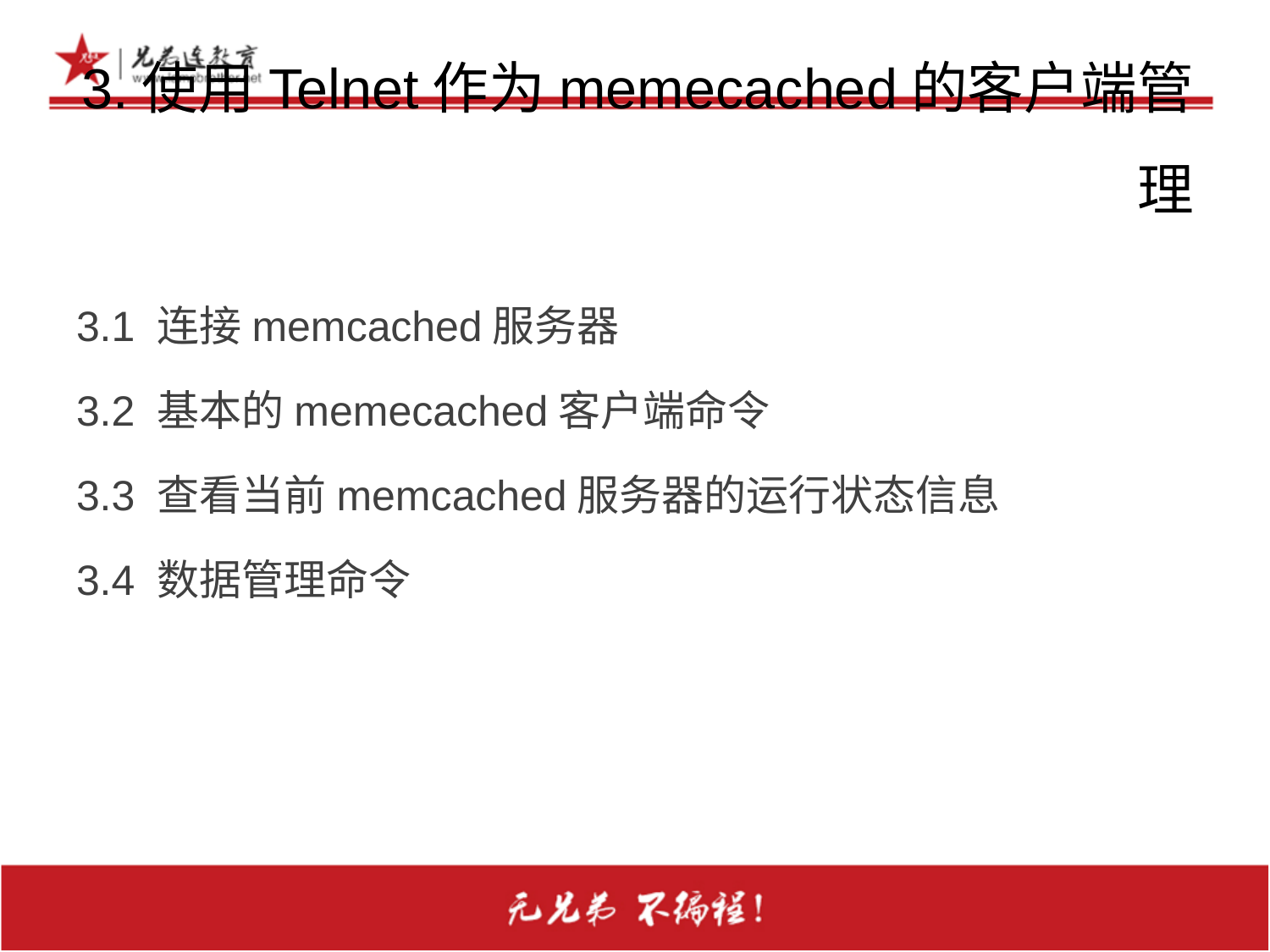

# 3.使用Telnet作为memecached的客户端管理
3.1 连接memcached服务器
3.2 基本的memecached客户端命令
3.3 查看当前memcached服务器的运行状态信息
3.4 数据管理命令